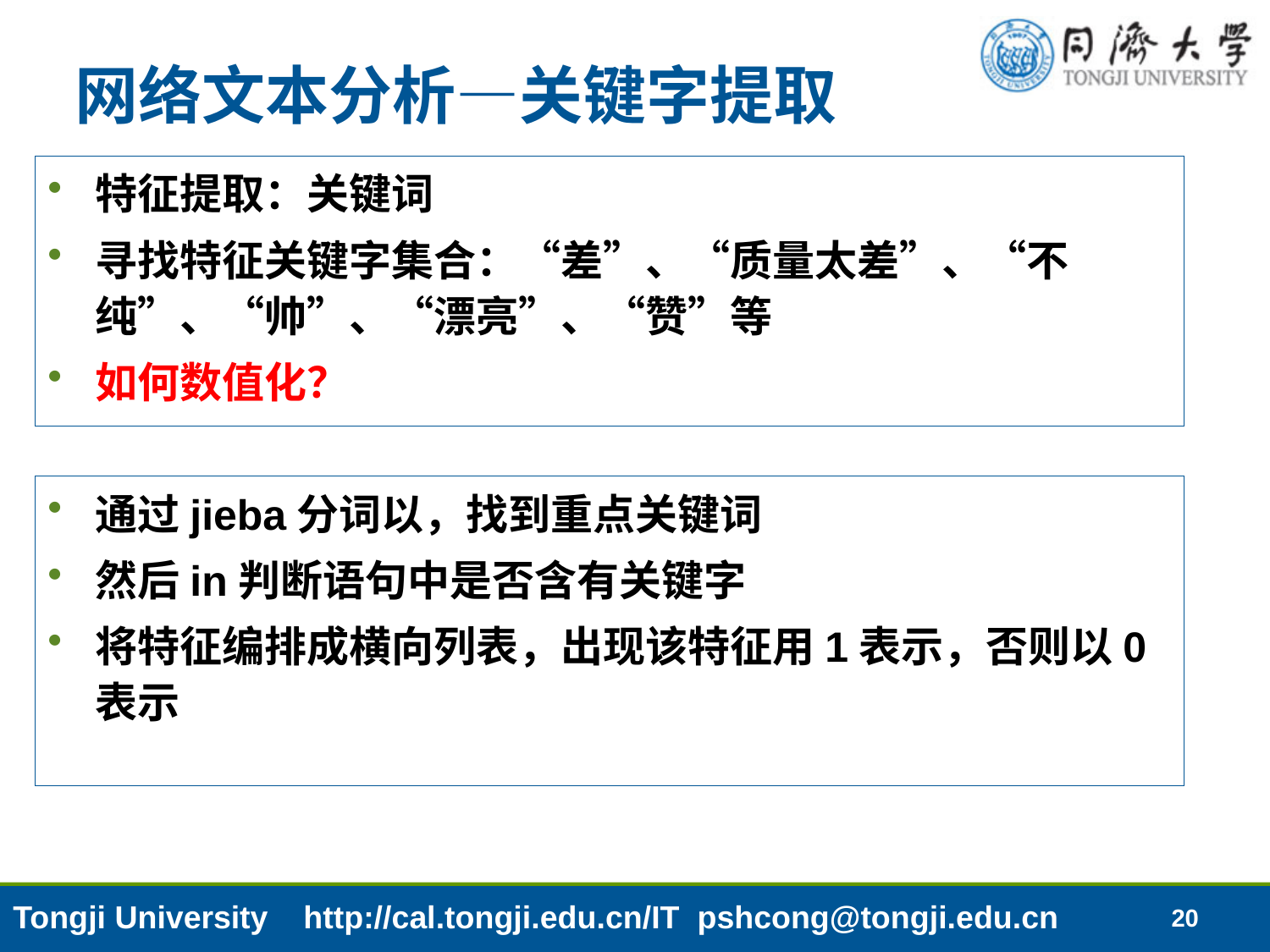

# 网络文本分析—关键字提取
特征提取：关键词
寻找特征关键字集合：“差”、“质量太差”、“不纯”、“帅”、“漂亮”、“赞”等
如何数值化？

通过jieba分词以，找到重点关键词
然后in判断语句中是否含有关键字
将特征编排成横向列表，出现该特征用1表示，否则以0表示